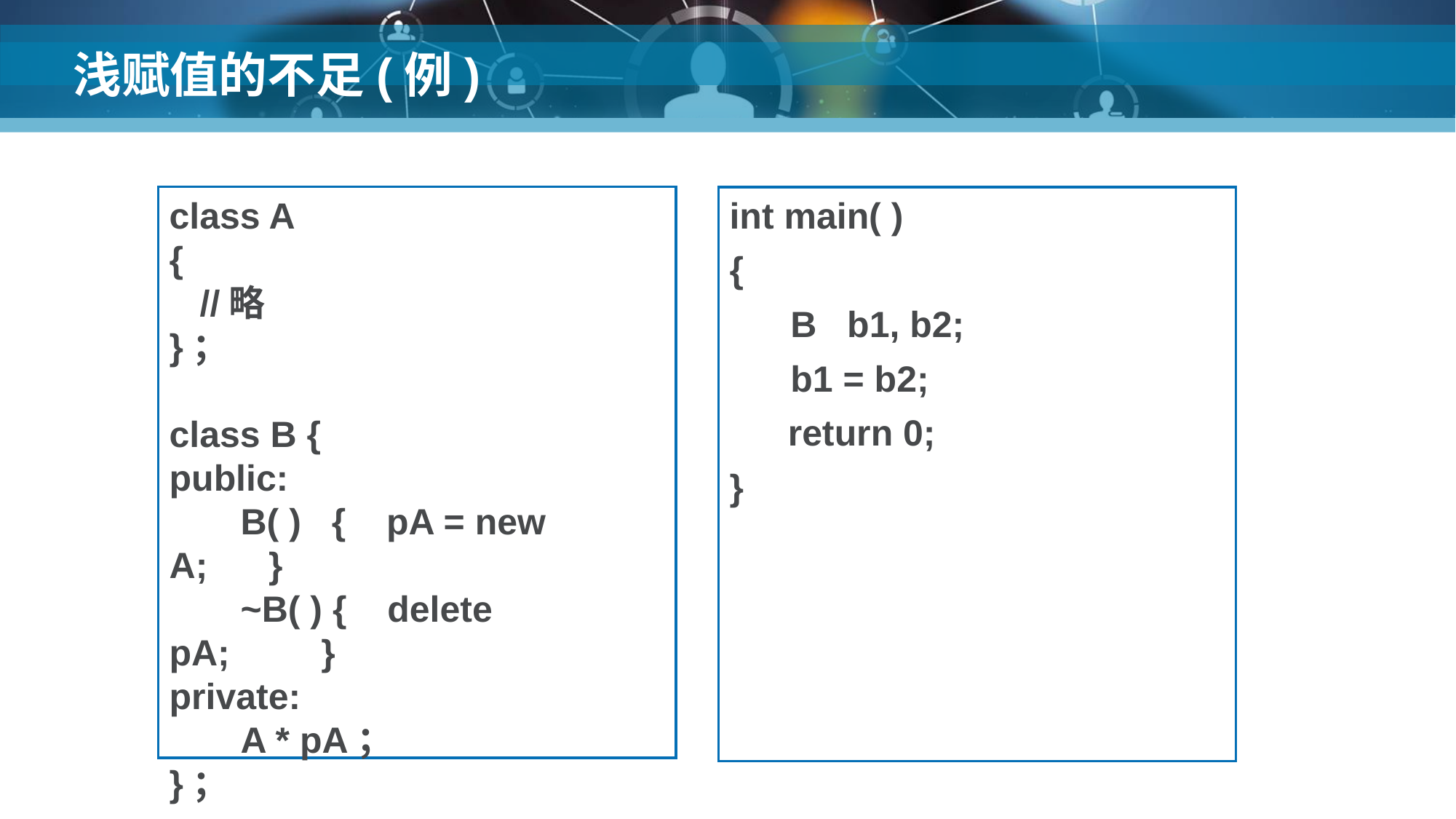

# 浅赋值的不足(例)
class A
{
   //略
}；

class B {
public:
       B( )   {    pA = new A;      }
       ~B( ) {    delete pA;         }
private:
       A * pA；
}；
int main( )
{
      B   b1, b2;
      b1 = b2;
	  return 0;
}